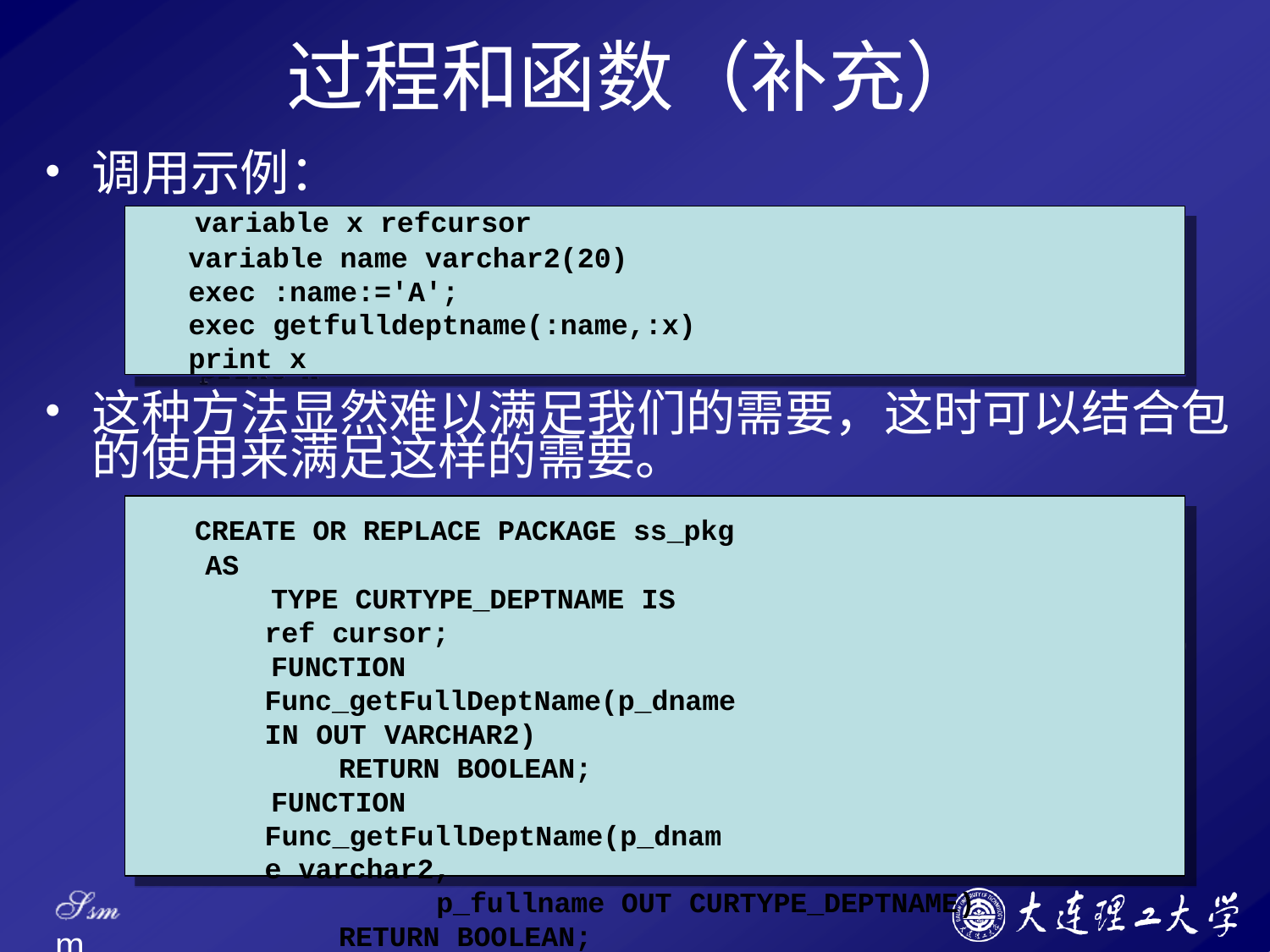

# 过程和函数（补充）
调用示例：

variable x refcursor
variable name varchar2(20)
exec :name:='A';
exec getfulldeptname(:name,:x)
print x

这种方法显然难以满足我们的需要，这时可以结合包 的使用来满足这样的需要。

CREATE OR REPLACE PACKAGE ss_pkg  AS
TYPE CURTYPE_DEPTNAME IS ref cursor;
FUNCTION Func_getFullDeptName(p_dname IN OUT VARCHAR2)
RETURN BOOLEAN;
FUNCTION Func_getFullDeptName(p_dname varchar2,
p_fullname OUT CURTYPE_DEPTNAME)
RETURN BOOLEAN;
END ss_pkg;
/

Ssm